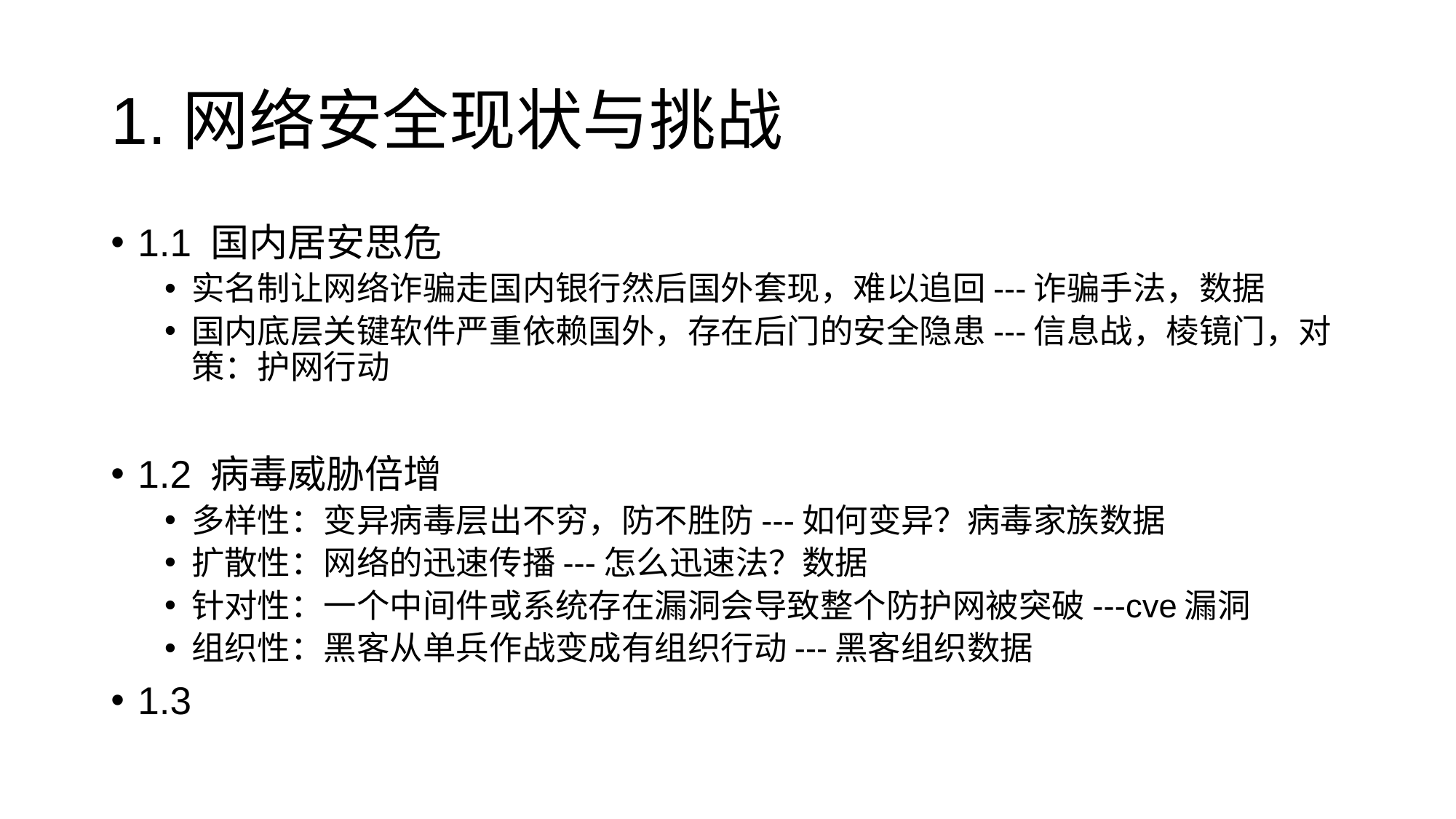

# 1.网络安全现状与挑战
1.1 国内居安思危
实名制让网络诈骗走国内银行然后国外套现，难以追回---诈骗手法，数据
国内底层关键软件严重依赖国外，存在后门的安全隐患---信息战，棱镜门，对策：护网行动

1.2 病毒威胁倍增
多样性：变异病毒层出不穷，防不胜防---如何变异？病毒家族数据
扩散性：网络的迅速传播---怎么迅速法？数据
针对性：一个中间件或系统存在漏洞会导致整个防护网被突破---cve漏洞
组织性：黑客从单兵作战变成有组织行动---黑客组织数据
1.3